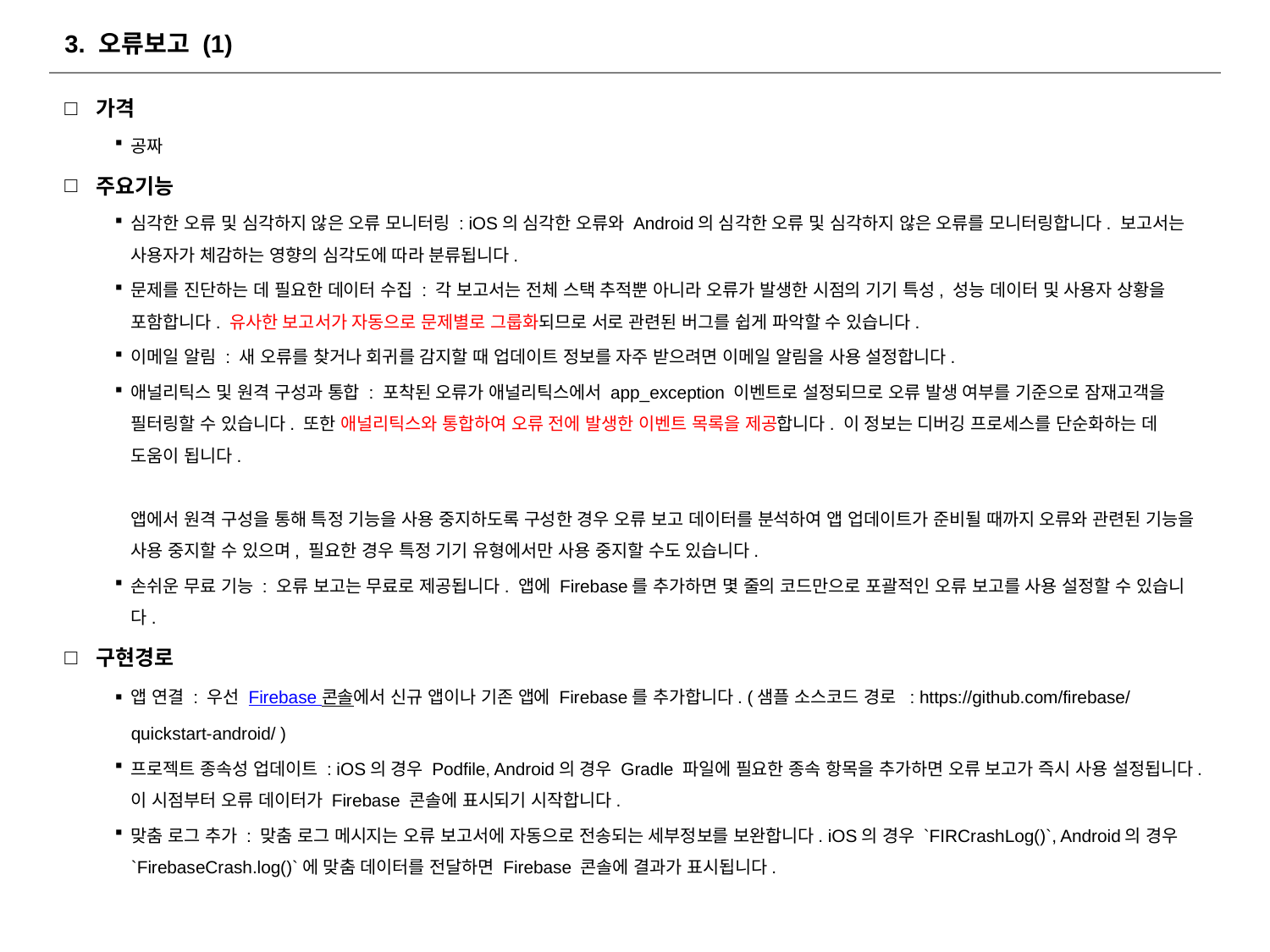

# 3. 오류보고 (1)
가격
공짜
주요기능
심각한 오류 및 심각하지 않은 오류 모니터링 : iOS의 심각한 오류와 Android의 심각한 오류 및 심각하지 않은 오류를 모니터링합니다. 보고서는 사용자가 체감하는 영향의 심각도에 따라 분류됩니다.
문제를 진단하는 데 필요한 데이터 수집 : 각 보고서는 전체 스택 추적뿐 아니라 오류가 발생한 시점의 기기 특성, 성능 데이터 및 사용자 상황을 포함합니다. 유사한 보고서가 자동으로 문제별로 그룹화되므로 서로 관련된 버그를 쉽게 파악할 수 있습니다.
이메일 알림 : 새 오류를 찾거나 회귀를 감지할 때 업데이트 정보를 자주 받으려면 이메일 알림을 사용 설정합니다.
애널리틱스 및 원격 구성과 통합 : 포착된 오류가 애널리틱스에서 app_exception 이벤트로 설정되므로 오류 발생 여부를 기준으로 잠재고객을 필터링할 수 있습니다. 또한 애널리틱스와 통합하여 오류 전에 발생한 이벤트 목록을 제공합니다. 이 정보는 디버깅 프로세스를 단순화하는 데 도움이 됩니다. 
앱에서 원격 구성을 통해 특정 기능을 사용 중지하도록 구성한 경우 오류 보고 데이터를 분석하여 앱 업데이트가 준비될 때까지 오류와 관련된 기능을 사용 중지할 수 있으며, 필요한 경우 특정 기기 유형에서만 사용 중지할 수도 있습니다.
손쉬운 무료 기능 : 오류 보고는 무료로 제공됩니다. 앱에 Firebase를 추가하면 몇 줄의 코드만으로 포괄적인 오류 보고를 사용 설정할 수 있습니다.
구현경로
앱 연결 : 우선 Firebase 콘솔에서 신규 앱이나 기존 앱에 Firebase를 추가합니다. (샘플 소스코드 경로  : https://github.com/firebase/quickstart-android/ )
프로젝트 종속성 업데이트 : iOS의 경우 Podfile, Android의 경우 Gradle 파일에 필요한 종속 항목을 추가하면 오류 보고가 즉시 사용 설정됩니다. 이 시점부터 오류 데이터가 Firebase 콘솔에 표시되기 시작합니다.
맞춤 로그 추가 : 맞춤 로그 메시지는 오류 보고서에 자동으로 전송되는 세부정보를 보완합니다. iOS의 경우 `FIRCrashLog()`, Android의 경우 `FirebaseCrash.log()`에 맞춤 데이터를 전달하면 Firebase 콘솔에 결과가 표시됩니다.